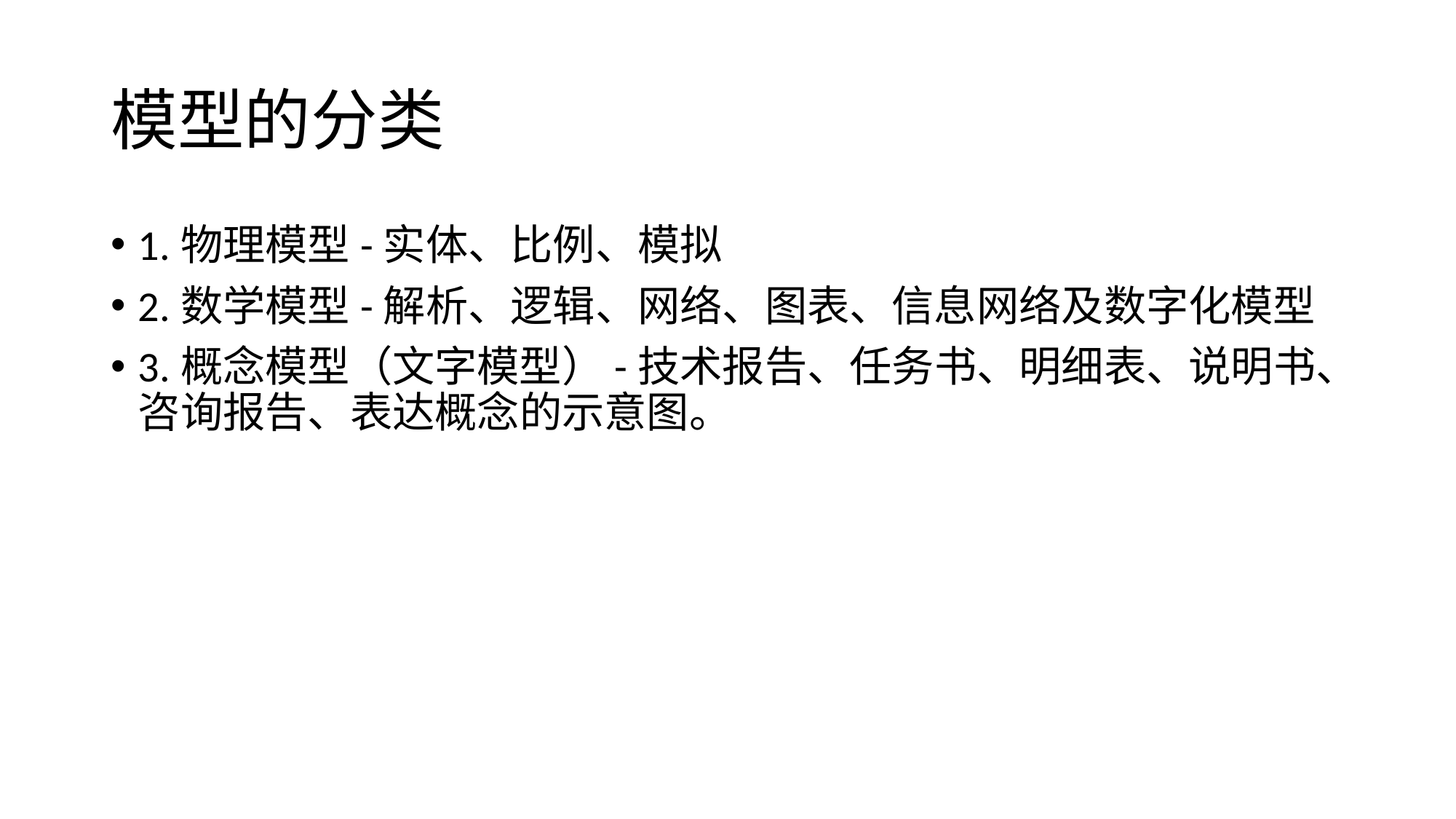

# 模型的分类
1.物理模型-实体、比例、模拟
2.数学模型-解析、逻辑、网络、图表、信息网络及数字化模型
3.概念模型（文字模型）-技术报告、任务书、明细表、说明书、咨询报告、表达概念的示意图。